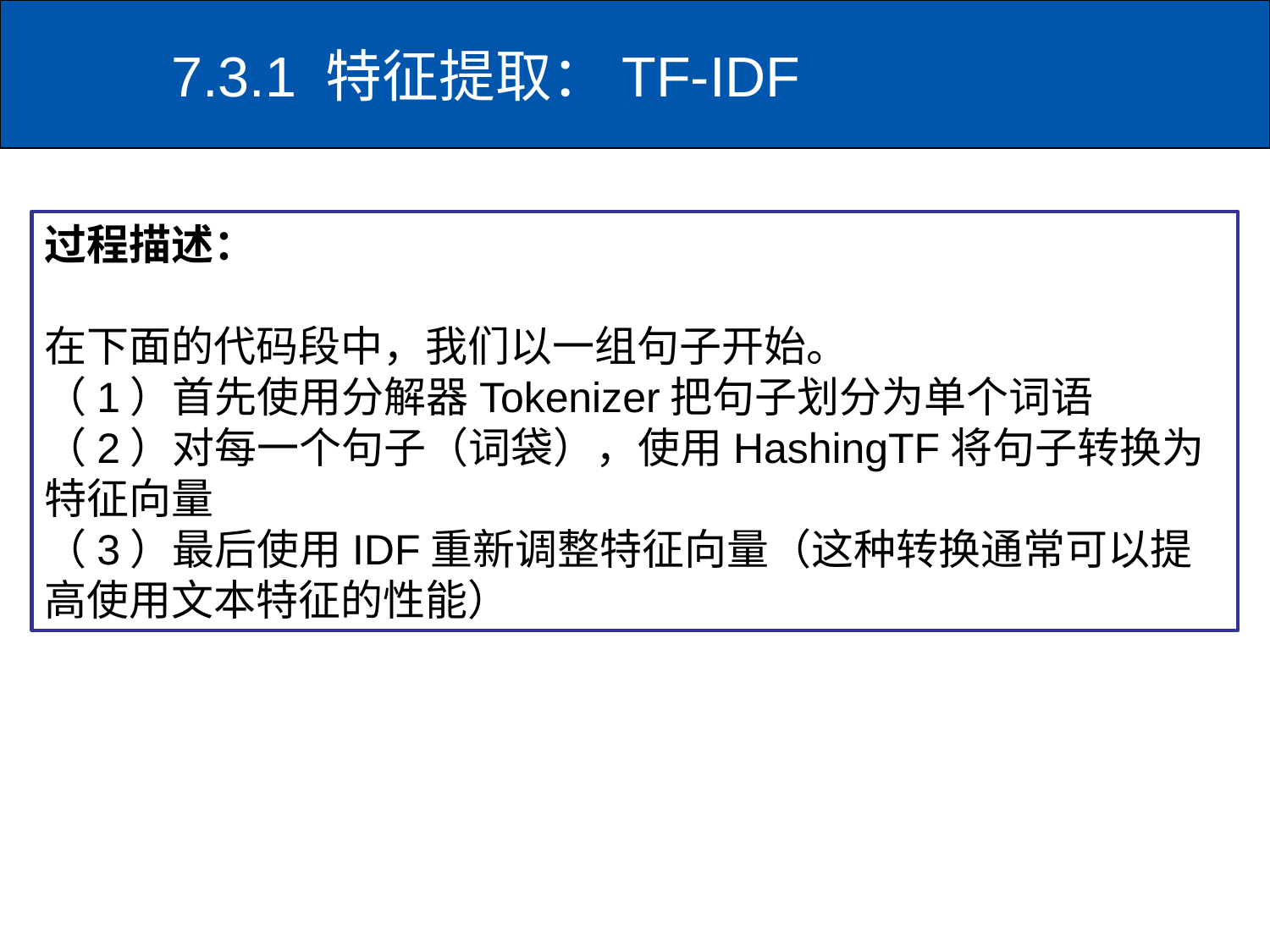

# 7.3.1 特征提取：TF-IDF
过程描述：

在下面的代码段中，我们以一组句子开始。
（1）首先使用分解器Tokenizer把句子划分为单个词语
（2）对每一个句子（词袋），使用HashingTF将句子转换为特征向量
（3）最后使用IDF重新调整特征向量（这种转换通常可以提高使用文本特征的性能）